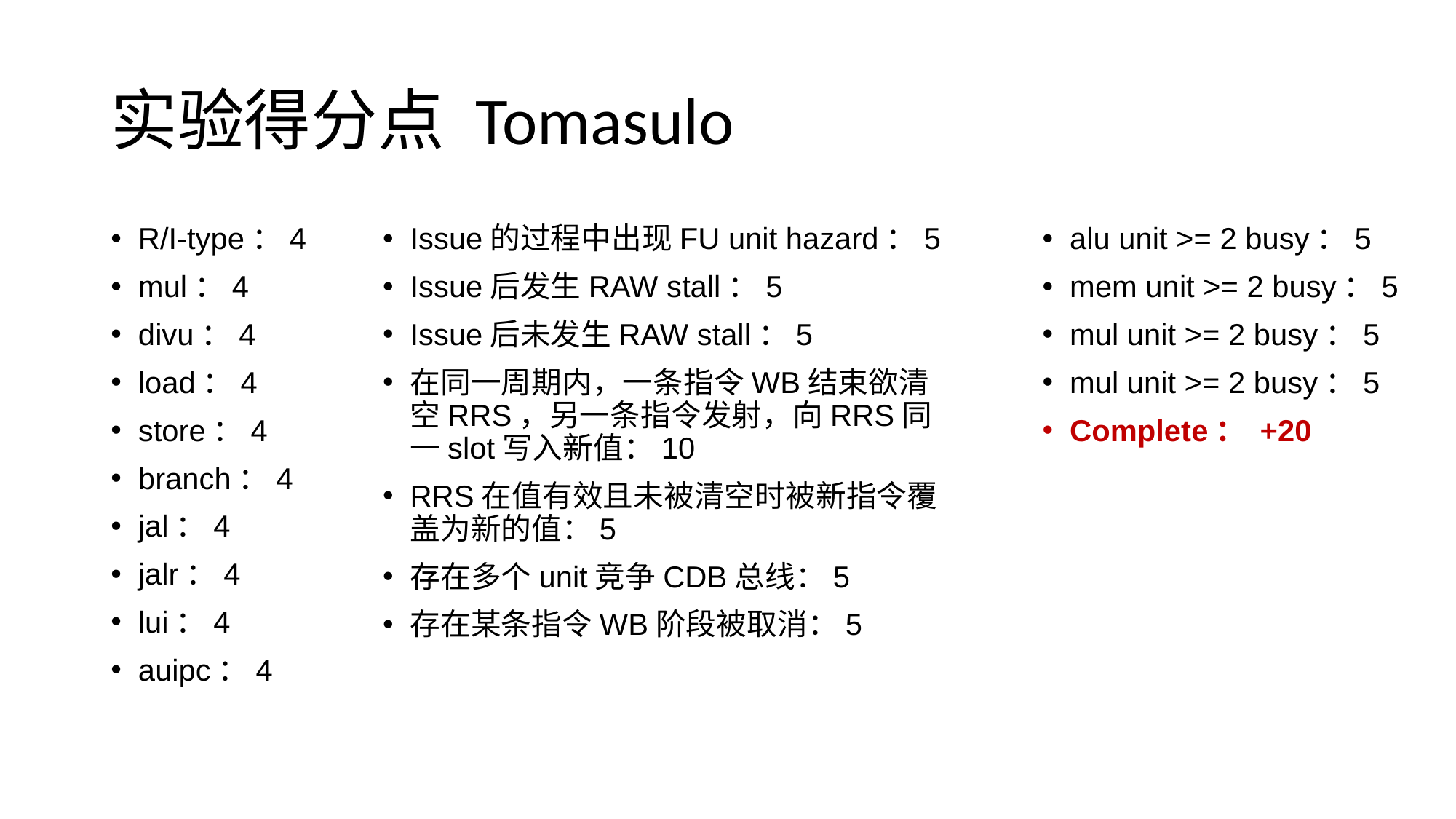

# 实验得分点 Tomasulo
R/I-type：4
mul：4
divu：4
load：4
store：4
branch：4
jal：4
jalr：4
lui：4
auipc：4
Issue的过程中出现FU unit hazard：5
Issue后发生RAW stall：5
Issue后未发生RAW stall：5
在同一周期内，一条指令WB结束欲清空RRS，另一条指令发射，向RRS同一slot写入新值：10
RRS在值有效且未被清空时被新指令覆盖为新的值：5
存在多个unit竞争CDB总线：5
存在某条指令WB阶段被取消：5
alu unit >= 2 busy：5
mem unit >= 2 busy：5
mul unit >= 2 busy：5
mul unit >= 2 busy：5
Complete： +20